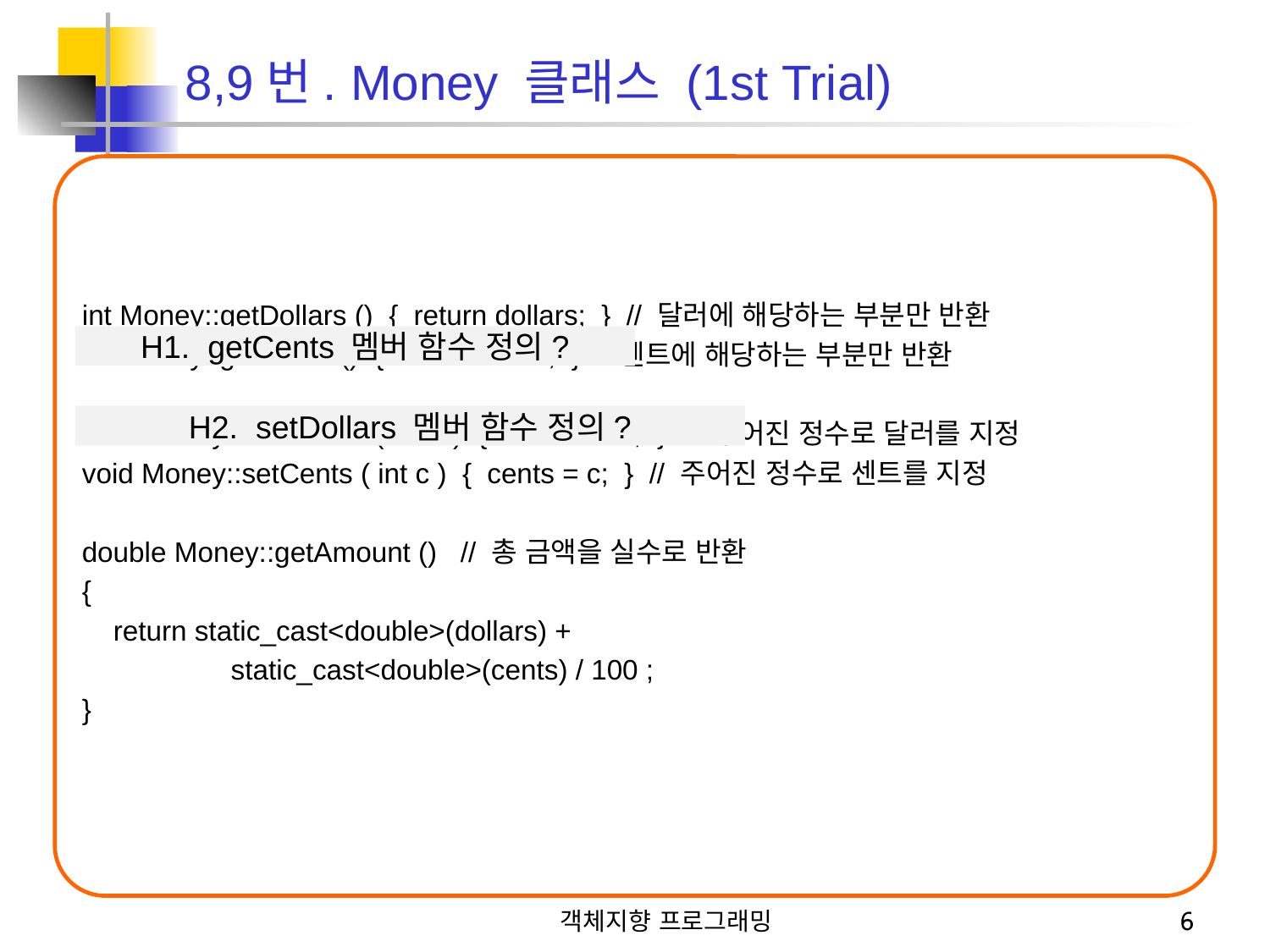

8,9번. Money 클래스 (1st Trial)
int Money::getDollars ()  {  return dollars;  }  // 달러에 해당하는 부분만 반환
int Money::getCents ()  {  return cents;  } // 센트에 해당하는 부분만 반환

void Money::setDollars ( int d )  {  dollars = d;  }  // 주어진 정수로 달러를 지정
void Money::setCents ( int c )  {  cents = c;  }  // 주어진 정수로 센트를 지정

double Money::getAmount ()   // 총 금액을 실수로 반환
{
    return static_cast<double>(dollars) +
                   static_cast<double>(cents) / 100 ;
}

H1.  getCents 멤버 함수 정의?
H2.  setDollars 멤버 함수 정의?
객체지향 프로그래밍
6